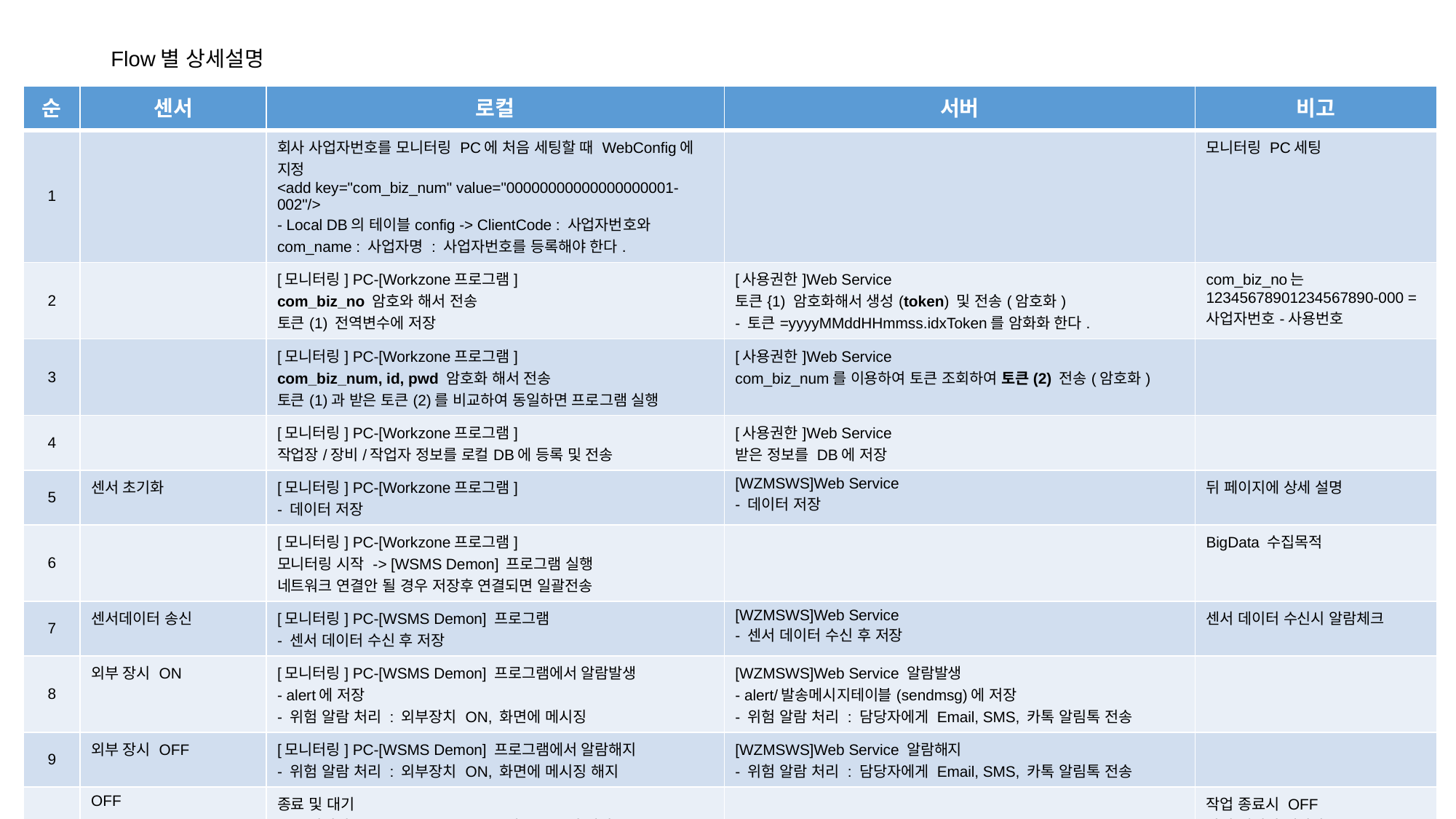

# Flow별 상세설명
| 순 | 센서 | 로컬 | 서버 | 비고 |
| --- | --- | --- | --- | --- |
| 1 |  | 회사 사업자번호를 모니터링 PC에 처음 세팅할 때 WebConfig에 지정 <add key="com\_biz\_num" value="00000000000000000001-002"/> - Local DB의 테이블config -> ClientCode : 사업자번호와 com\_name : 사업자명 : 사업자번호를 등록해야 한다. |  | 모니터링 PC세팅 |
| 2 |  | [모니터링] PC-[Workzone프로그램] com\_biz\_no 암호와 해서 전송 토큰(1) 전역변수에 저장 | [사용권한]Web Service 토큰{1) 암호화해서 생성(token) 및 전송(암호화) - 토큰=yyyyMMddHHmmss.idxToken를 암화화 한다. | com\_biz\_no는 12345678901234567890-000 = 사업자번호-사용번호 |
| 3 |  | [모니터링] PC-[Workzone프로그램] com\_biz\_num, id, pwd 암호화 해서 전송 토큰(1)과 받은 토큰(2)를 비교하여 동일하면 프로그램 실행 | [사용권한]Web Service com\_biz\_num를 이용하여 토큰 조회하여 토큰(2) 전송(암호화) |  |
| 4 |  | [모니터링] PC-[Workzone프로그램] 작업장/장비/작업자 정보를 로컬DB에 등록 및 전송 | [사용권한]Web Service 받은 정보를 DB에 저장 |  |
| 5 | 센서 초기화 | [모니터링] PC-[Workzone프로그램] - 데이터 저장 | [WZMSWS]Web Service - 데이터 저장 | 뒤 페이지에 상세 설명 |
| 6 |  | [모니터링] PC-[Workzone프로그램] 모니터링 시작 -> [WSMS Demon] 프로그램 실행 네트워크 연결안 될 경우 저장후 연결되면 일괄전송 |  | BigData 수집목적 |
| 7 | 센서데이터 송신 | [모니터링] PC-[WSMS Demon] 프로그램 - 센서 데이터 수신 후 저장 | [WZMSWS]Web Service - 센서 데이터 수신 후 저장 | 센서 데이터 수신시 알람체크 |
| 8 | 외부 장시 ON | [모니터링] PC-[WSMS Demon] 프로그램에서 알람발생 - alert에 저장 - 위험 알람 처리 : 외부장치 ON, 화면에 메시징 | [WZMSWS]Web Service 알람발생 - alert/발송메시지테이블(sendmsg)에 저장 - 위험 알람 처리 : 담당자에게 Email, SMS, 카톡 알림톡 전송 |  |
| 9 | 외부 장시 OFF | [모니터링] PC-[WSMS Demon] 프로그램에서 알람해지 - 위험 알람 처리 : 외부장치 ON, 화면에 메시징 해지 | [WZMSWS]Web Service 알람해지 - 위험 알람 처리 : 담당자에게 Email, SMS, 카톡 알림톡 전송 |  |
| 10 | OFF | 종료 및 대기 - [모니터링] PC-[Workzone프로그램] 종료 및 대기 - [WSMS Demon] 프로그램 종료 및 대기 |  | 작업 종료시 OFF 작업 대기시 센서만 OFF |